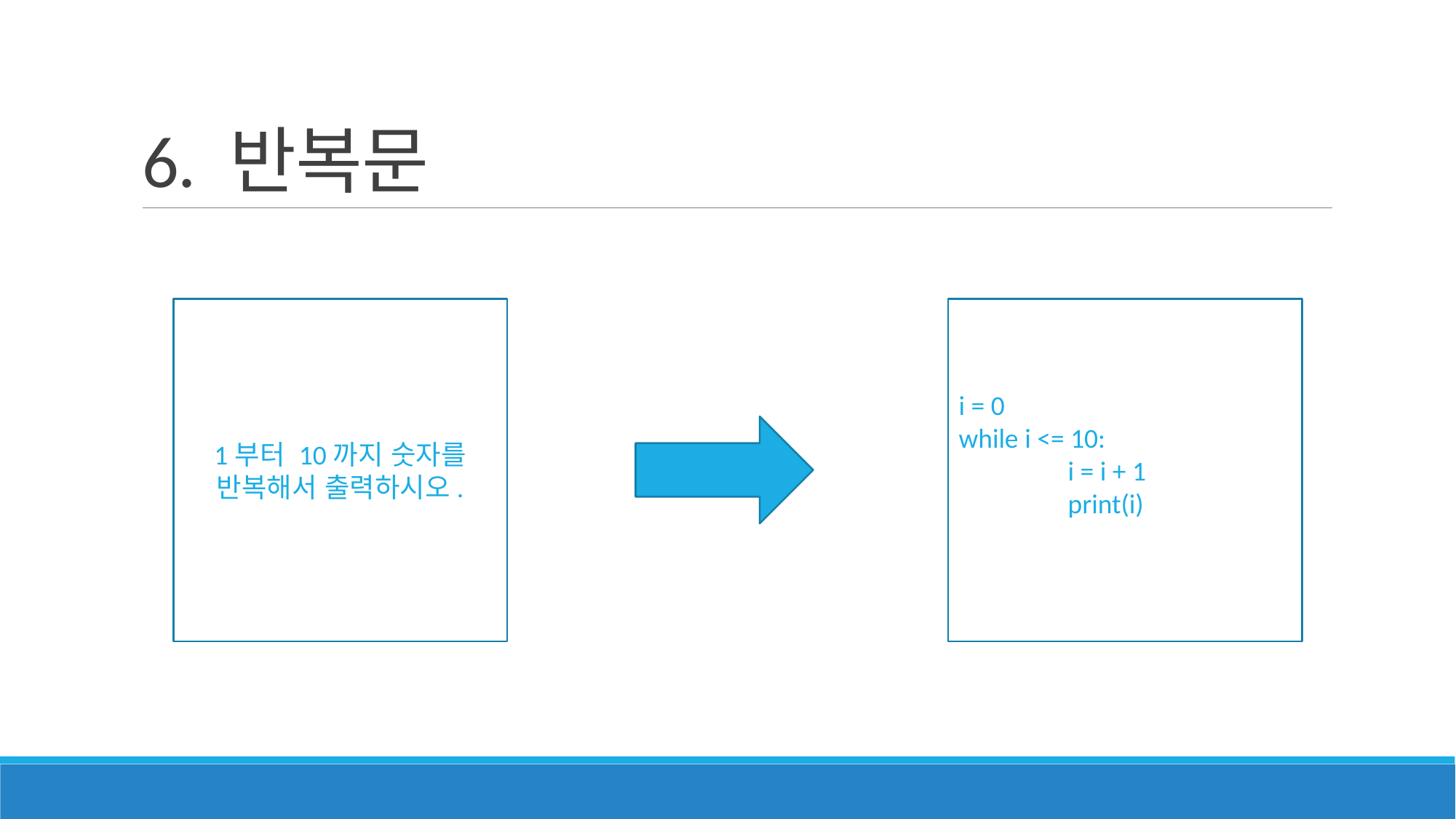

# 6. 반복문
1부터 10까지 숫자를 반복해서 출력하시오.
i = 0
while i <= 10:
	i = i + 1
	print(i)